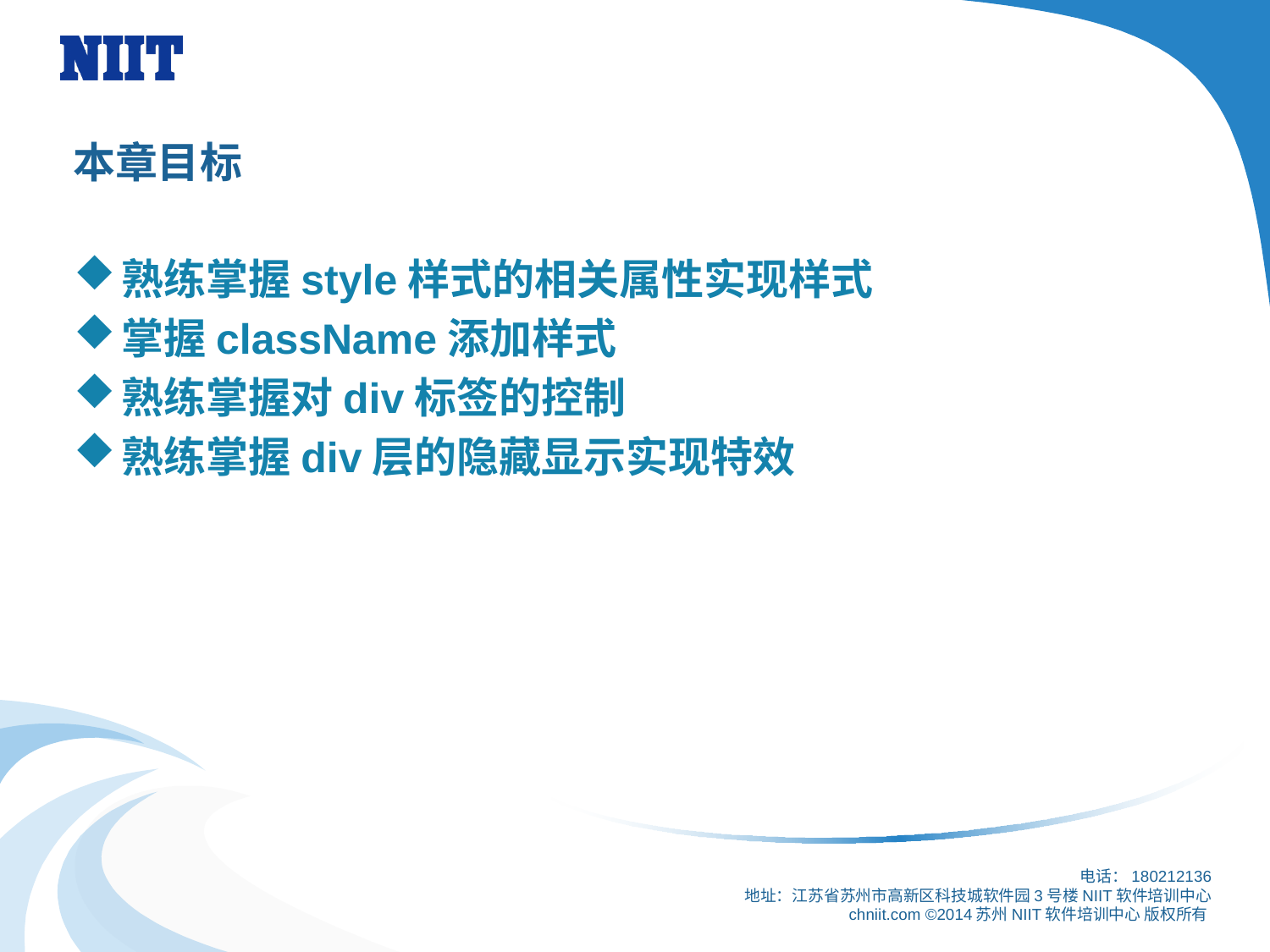

# 本章目标
熟练掌握style样式的相关属性实现样式
掌握className添加样式
熟练掌握对div标签的控制
熟练掌握div层的隐藏显示实现特效